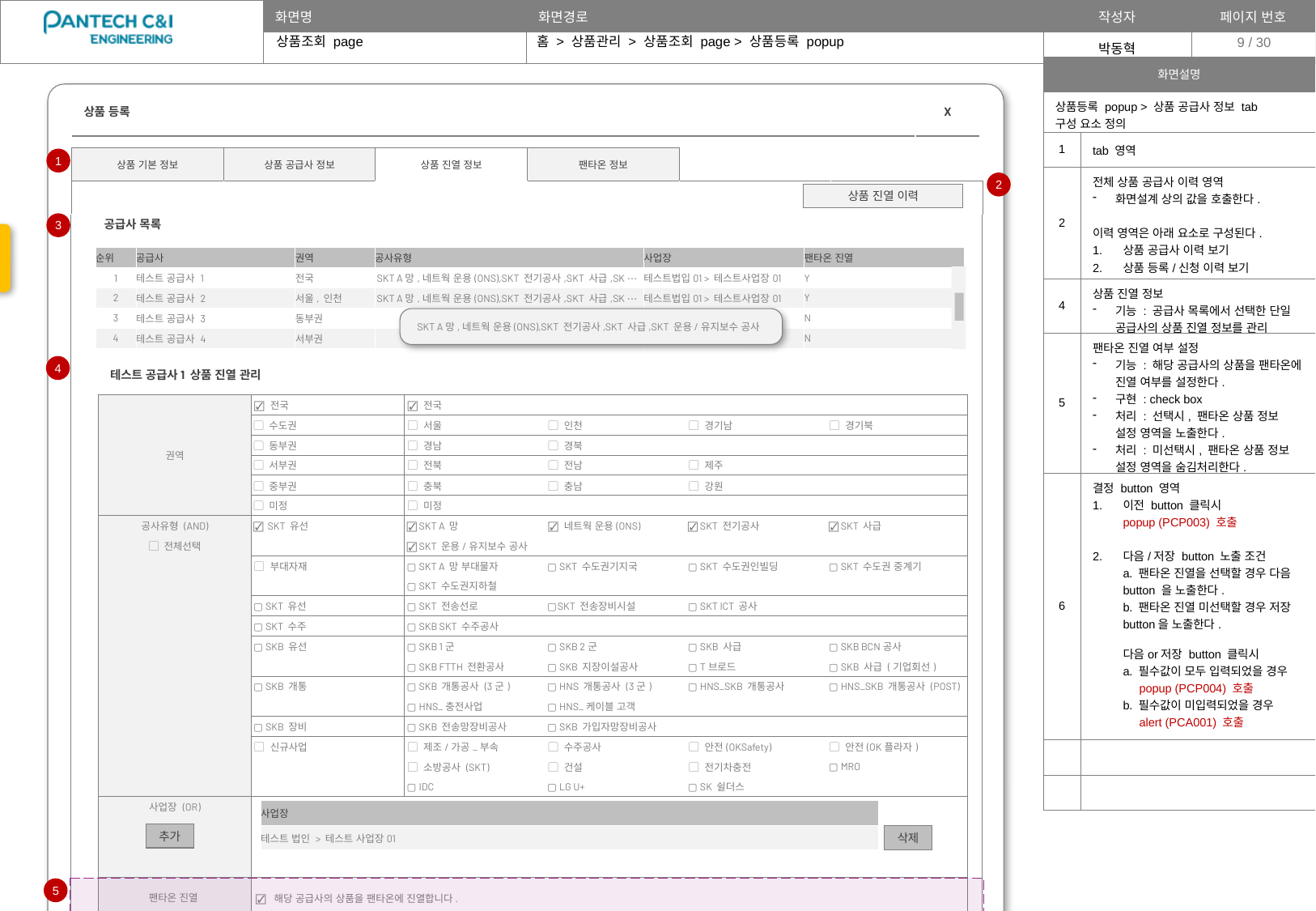

상품조회 page
홈 > 상품관리 > 상품조회 page > 상품등록 popup
9
| 화면설명 |  |
| --- | --- |
| 상품등록 popup > 상품 공급사 정보 tab 구성 요소 정의 |  |
| 1 | tab 영역 |
| 2 | 전체 상품 공급사 이력 영역 화면설계 상의 값을 호출한다. 이력 영역은 아래 요소로 구성된다. 상품 공급사 이력 보기 상품 등록/신청 이력 보기 상품 진열 이력 보기 |
| 4 | 상품 진열 정보 기능 : 공급사 목록에서 선택한 단일 공급사의 상품 진열 정보를 관리 |
| 5 | 팬타온 진열 여부 설정 기능 : 해당 공급사의 상품을 팬타온에 진열 여부를 설정한다. 구현 : check box 처리 : 선택시, 팬타온 상품 정보 설정 영역을 노출한다. 처리 : 미선택시, 팬타온 상품 정보 설정 영역을 숨김처리한다. default : 미선택 |
| 6 | 결정 button 영역 이전 button 클릭시 popup (PCP003) 호출 다음/저장 button 노출 조건 a. 팬타온 진열을 선택할 경우 다음 button 을 노출한다. b. 팬타온 진열 미선택할 경우 저장 button을 노출한다. 다음or저장 button 클릭시 a. 필수값이 모두 입력되었을 경우 popup (PCP004) 호출 b. 필수값이 미입력되었을 경우 alert (PCA001) 호출 취소 button 클릭시 popup (PCP002) 호출 |
|  |  |
|  |  |

| 상품 등록 | X |
| --- | --- |
| 상품 기본 정보 | 상품 공급사 정보 | 상품 진열 정보 | 팬타온 정보 |  |  |
| --- | --- | --- | --- | --- | --- |
|  |  |  |  |  |  |
1
상품 진열 이력 button 클릭시, 상품 진열 이력 popup 호출
2
상품 진열 이력
공급사 목록
3
|  |
| --- |
상품 가격
상품 가격 field는 아래 조건에서 숨김 처리한다.
상품 등록 popup > 컴포넌트 상품 여부 > 예 선택시
옵션 상품 등록 popup
| 순위 | 공급사 | 권역 | 공사유형 | 사업장 | 팬타온 진열 |
| --- | --- | --- | --- | --- | --- |
| 1 | 테스트 공급사 1 | 전국 | SKT A망,네트웍 운용(ONS),SKT 전기공사,SKT 사급,SK ⋯ | 테스트법입01 > 테스트사업장01 | Y |
| 2 | 테스트 공급사 2 | 서울, 인천 | SKT A망,네트웍 운용(ONS),SKT 전기공사,SKT 사급,SK ⋯ | 테스트법입01 > 테스트사업장01 | Y |
| 3 | 테스트 공급사 3 | 동부권 |  |  | N |
| 4 | 테스트 공급사 4 | 서부권 |  |  | N |

| X |
| --- |
| 상품 진열 이력 |
| --- |

 SKT A망,네트웍 운용(ONS),SKT 전기공사,SKT 사급,SKT 운용/유지보수 공사
엑셀 다운로드
4
테스트 공급사1 상품 진열 관리
| 공급사 | 수정일시 | 수정업체 | 수정자 | 상품코드 | 권역 | 공사유형 | 사업장 |
| --- | --- | --- | --- | --- | --- | --- | --- |
| 테스트 공급사1 | 2024.10.31 13:40 | OK플라자 | 김수정 | 1234567 | 전국 | SKT A망,네트웍 운용(ONS),SKT ⋯ | 테스트법입01 > 테스트사⋯ |
| 테스트 공급사1 | 2024.10.31 13:30 | OK플라자 | 김수정 | 1234567 | 수도권 |  |  |
| 테스트 공급사1 | 2024.10.31 13:20 | OK플라자 | 김수정 | 1234567 |  |  |  |
| 테스트 공급사1 | 2024.10.31 13:10 | OK플라자 | 김수정 | 1234567 |  |  |  |
| 테스트 공급사1 | 2024.10.31 13:00 | OK플라자 | 김수정 | 1234567 |  |  |  |
| 권역 | ☑️ 전국 | ☑️ 전국 |  |  |  |
| --- | --- | --- | --- | --- | --- |
|  | ▢ 수도권 | ▢ 서울 | ▢ 인천 | ▢ 경기남 | ▢ 경기북 |
|  | ▢ 동부권 | ▢ 경남 | ▢ 경북 |  |  |
|  | ▢ 서부권 | ▢ 전북 | ▢ 전남 | ▢ 제주 |  |
|  | ▢ 중부권 | ▢ 충북 | ▢ 충남 | ▢ 강원 |  |
|  | ▢ 미정 | ▢ 미정 |  |  |  |
| 공사유형 (AND) | ☑️ SKT 유선 | ☑️ SKT A 망 | ☑️ 네트웍 운용(ONS) | ☑️ SKT 전기공사 | ☑️ SKT 사급 |
| ▢ 전체선택 |  | ☑️ SKT 운용/유지보수 공사 |  |  |  |
|  | ▢ 부대자재 | ▢ SKT A 망 부대물자 | ▢ SKT 수도권기지국 | ▢ SKT 수도권인빌딩 | ▢ SKT 수도권 중계기 |
|  |  | ▢ SKT 수도권지하철 |  |  |  |
|  | ▢ SKT 유선 | ▢ SKT 전송선로 | ▢SKT 전송장비시설 | ▢ SKT ICT 공사 |  |
|  | ▢ SKT 수주 | ▢ SKB SKT 수주공사 |  |  |  |
|  | ▢ SKB 유선 | ▢ SKB 1군 | ▢ SKB 2군 | ▢ SKB 사급 | ▢ SKB BCN공사 |
|  |  | ▢ SKB FTTH 전환공사 | ▢ SKB 지장이설공사 | ▢ T브로드 | ▢ SKB 사급 (기업회선) |
|  | ▢ SKB 개통 | ▢ SKB 개통공사 (3군) | ▢ HNS 개통공사 (3군) | ▢ HNS\_SKB 개통공사 | ▢ HNS\_SKB 개통공사 (POST) |
|  |  | ▢ HNS\_충전사업 | ▢ HNS\_케이블 고객 |  |  |
|  | ▢ SKB 장비 | ▢ SKB 전송망장비공사 | ▢ SKB 가입자망장비공사 |  |  |
|  | ▢ 신규사업 | ▢ 제조/가공\_부속 | ▢ 수주공사 | ▢ 안전(OKSafety) | ▢ 안전(OK플라자) |
|  |  | ▢ 소방공사 (SKT) | ▢ 건설 | ▢ 전기차충전 | ▢ MRO |
|  |  | ▢ IDC | ▢ LG U+ | ▢ SK 쉴더스 |  |
| 사업장 (OR) |  |  |  |  |  |
|  |  |  |  |  |  |
|  |  |  |  |  |  |
|  |  |  |  |  |  |
| 팬타온 진열 |  |  |  |  |  |
|  |  |  |  |  |  |
 SKT A망,네트웍 운용(ONS),SKT 전기공사,SKT 사급,SKT 운용/유지보수 공사
닫기
| 사업장 |
| --- |
| 테스트 법인 > 테스트 사업장01 |
추가
삭제
5

 ☑️  해당 공급사의 상품을 팬타온에 진열합니다.
6
취소
이전
다음